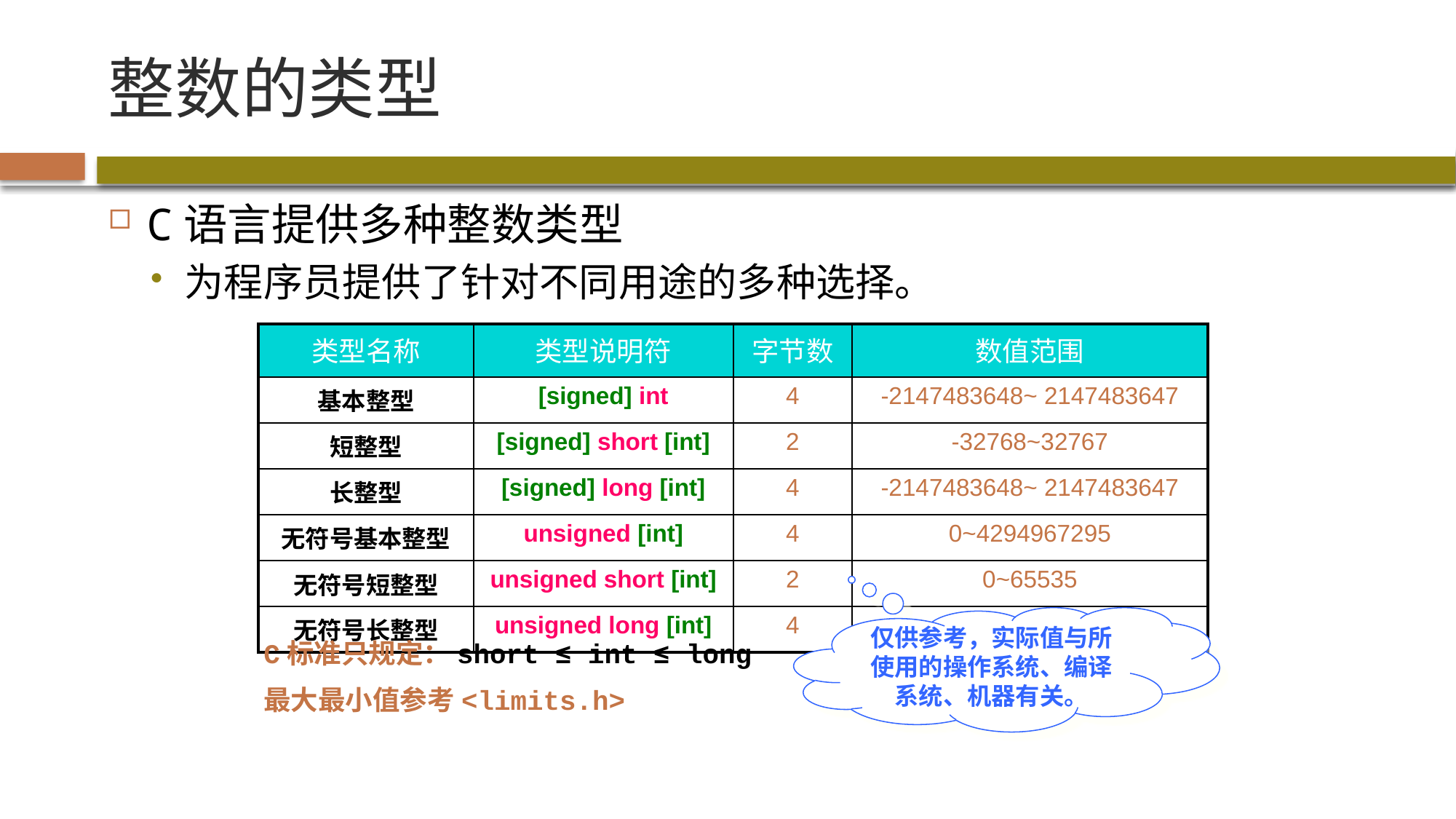

# 整数的类型
C语言提供多种整数类型
为程序员提供了针对不同用途的多种选择。
| 类型名称 | 类型说明符 | 字节数 | 数值范围 |
| --- | --- | --- | --- |
| 基本整型 | [signed] int | 4 | -2147483648~ 2147483647 |
| 短整型 | [signed] short [int] | 2 | -32768~32767 |
| 长整型 | [signed] long [int] | 4 | -2147483648~ 2147483647 |
| 无符号基本整型 | unsigned [int] | 4 | 0~4294967295 |
| 无符号短整型 | unsigned short [int] | 2 | 0~65535 |
| 无符号长整型 | unsigned long [int] | 4 | 0~4294967295 |
仅供参考，实际值与所使用的操作系统、编译系统、机器有关。
C标准只规定：short ≤ int ≤ long
最大最小值参考<limits.h>